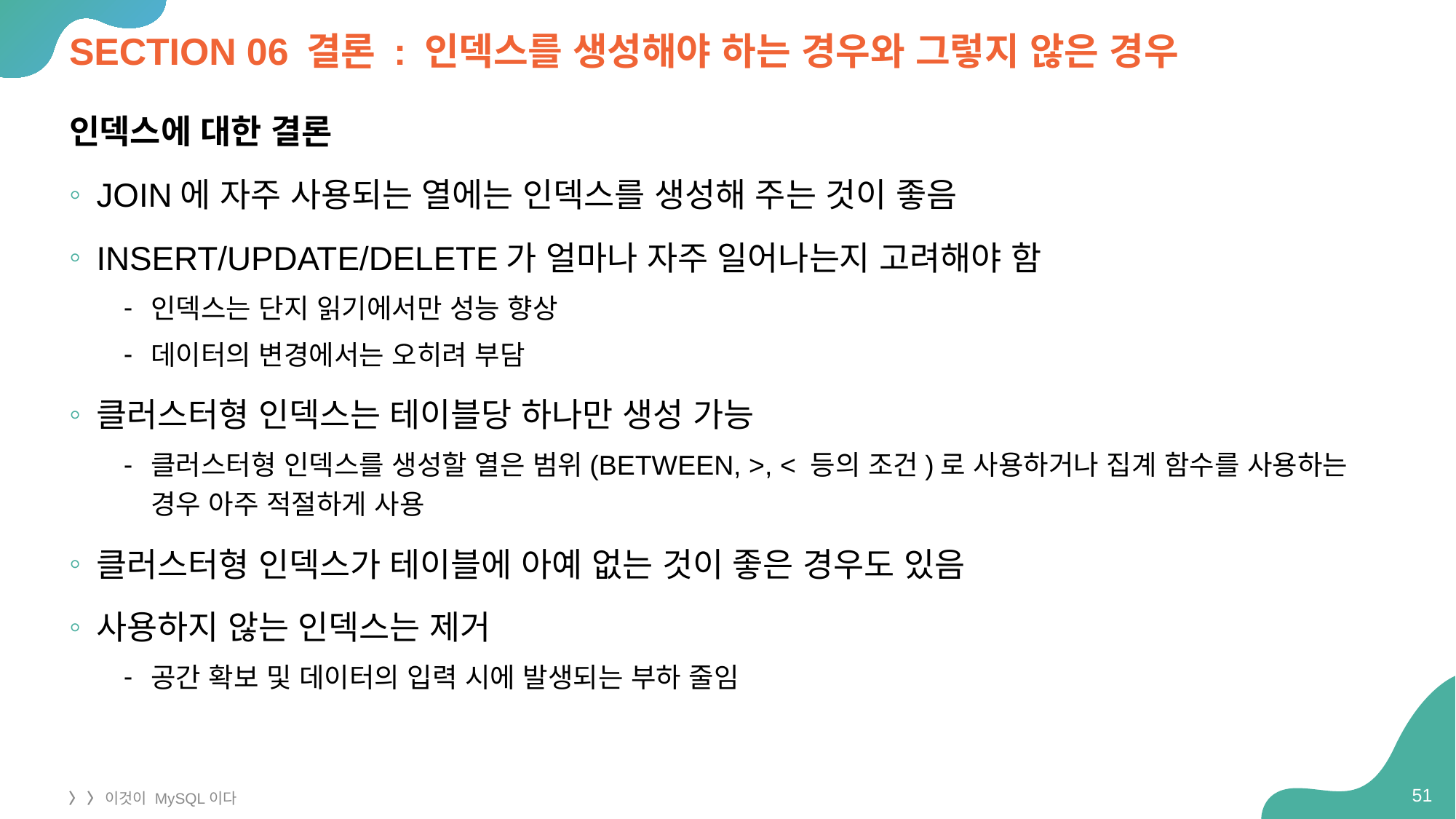

# SECTION 06 결론 : 인덱스를 생성해야 하는 경우와 그렇지 않은 경우
인덱스에 대한 결론
JOIN에 자주 사용되는 열에는 인덱스를 생성해 주는 것이 좋음
INSERT/UPDATE/DELETE가 얼마나 자주 일어나는지 고려해야 함
인덱스는 단지 읽기에서만 성능 향상
데이터의 변경에서는 오히려 부담
클러스터형 인덱스는 테이블당 하나만 생성 가능
클러스터형 인덱스를 생성할 열은 범위(BETWEEN, >, < 등의 조건)로 사용하거나 집계 함수를 사용하는 경우 아주 적절하게 사용
클러스터형 인덱스가 테이블에 아예 없는 것이 좋은 경우도 있음
사용하지 않는 인덱스는 제거
공간 확보 및 데이터의 입력 시에 발생되는 부하 줄임

51
〉 〉 이것이 MySQL이다